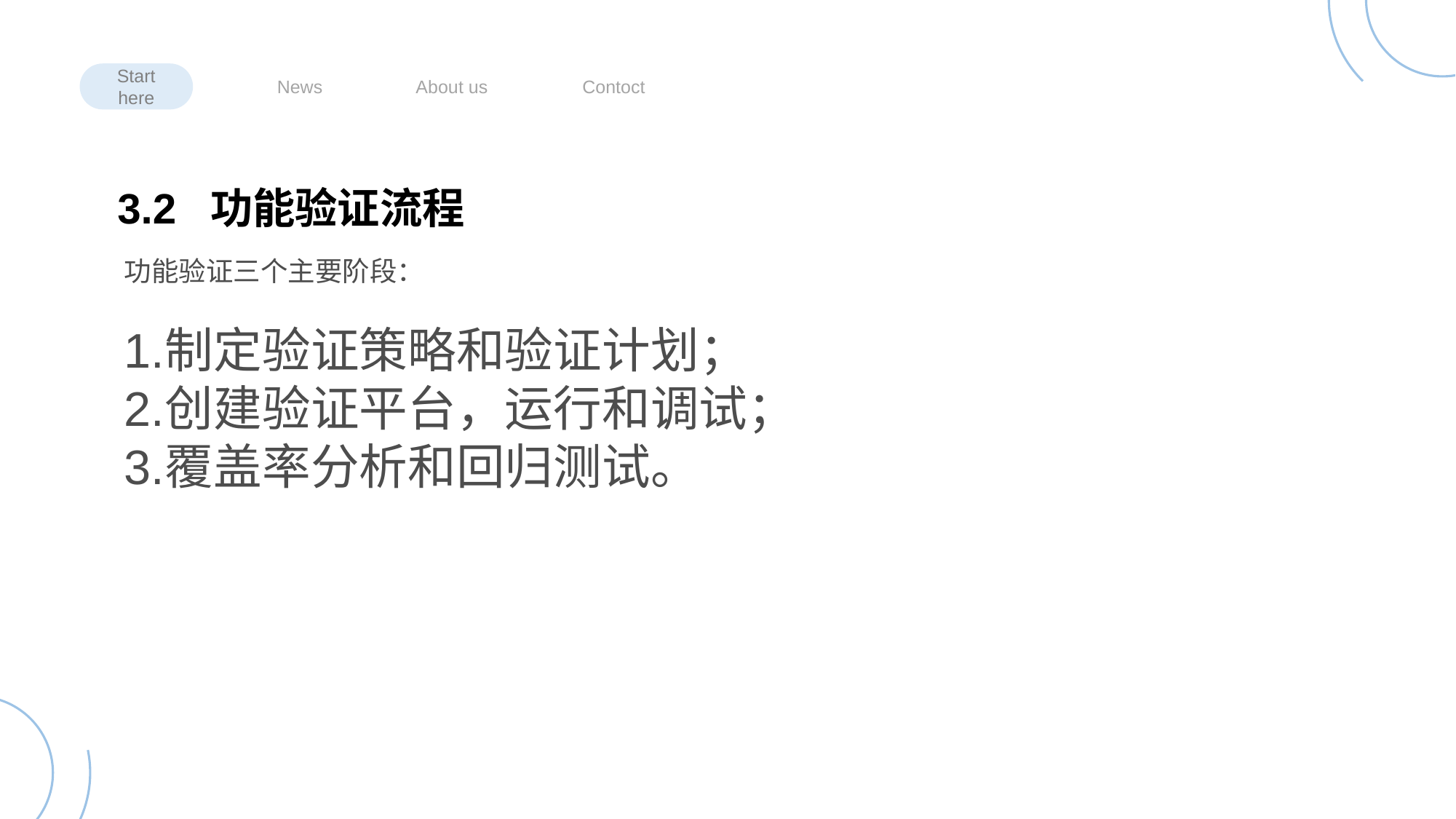

Start here
News
About us
Contoct
3.2  功能验证流程
功能验证三个主要阶段：

制定验证策略和验证计划；
创建验证平台，运行和调试；
覆盖率分析和回归测试。